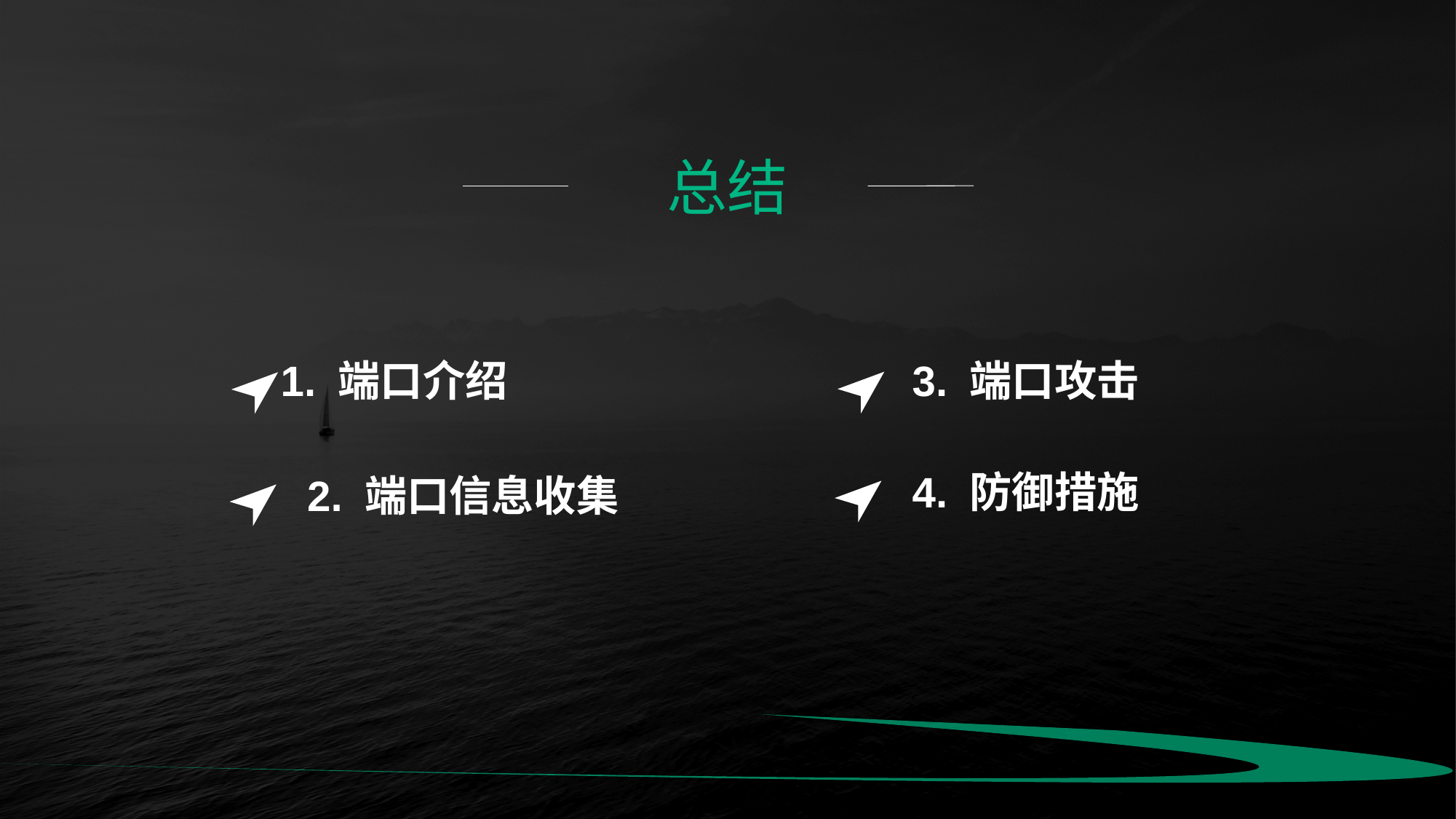

总结
3. 端口攻击

4. 防御措施

1. 端口介绍

2. 端口信息收集